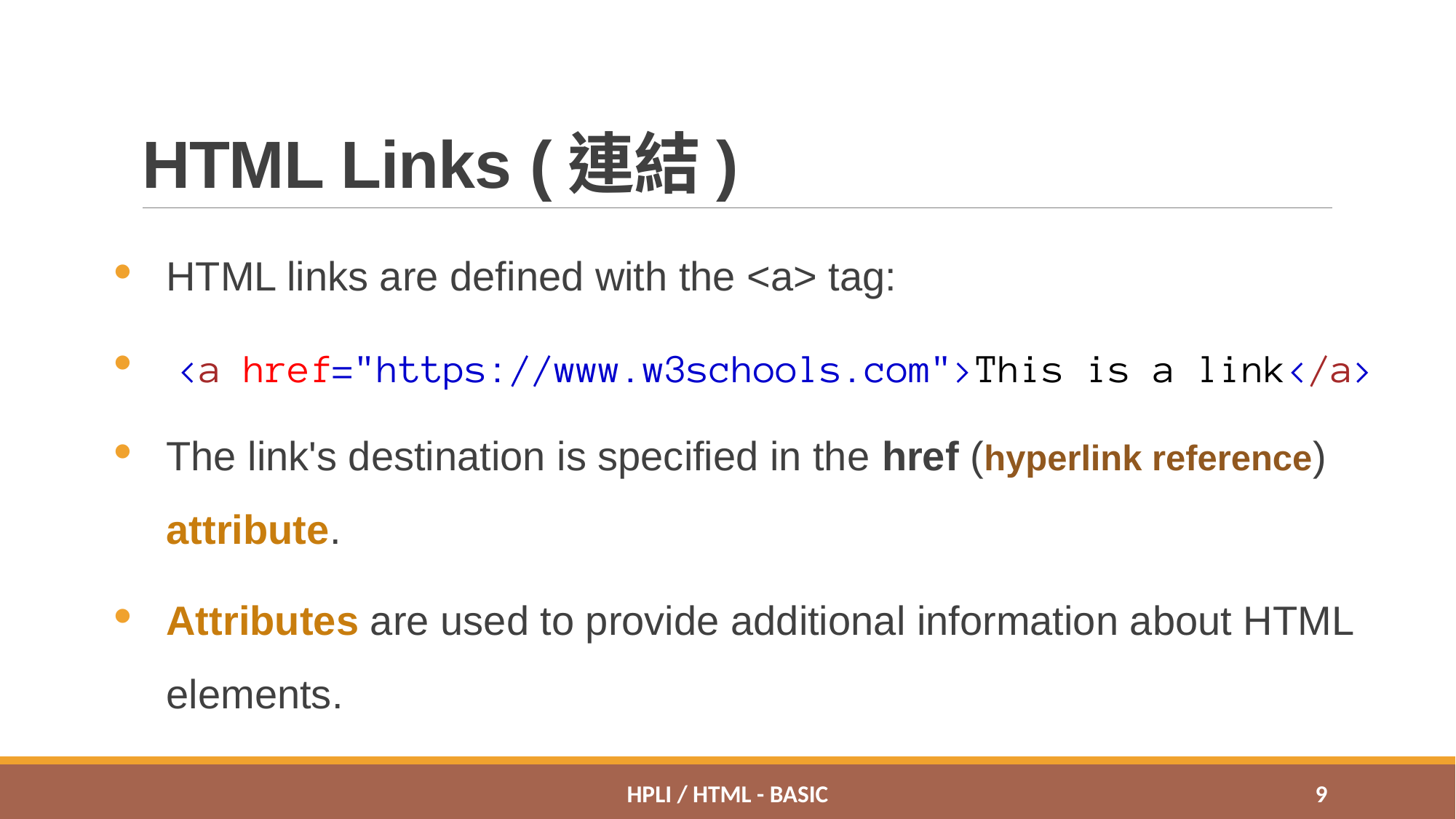

# HTML Links (連結)
HTML links are defined with the <a> tag:
 <a href="https://www.w3schools.com">This is a link</a>
The link's destination is specified in the href (hyperlink reference) attribute.
Attributes are used to provide additional information about HTML elements.

HPLI / HTML - Basic
9